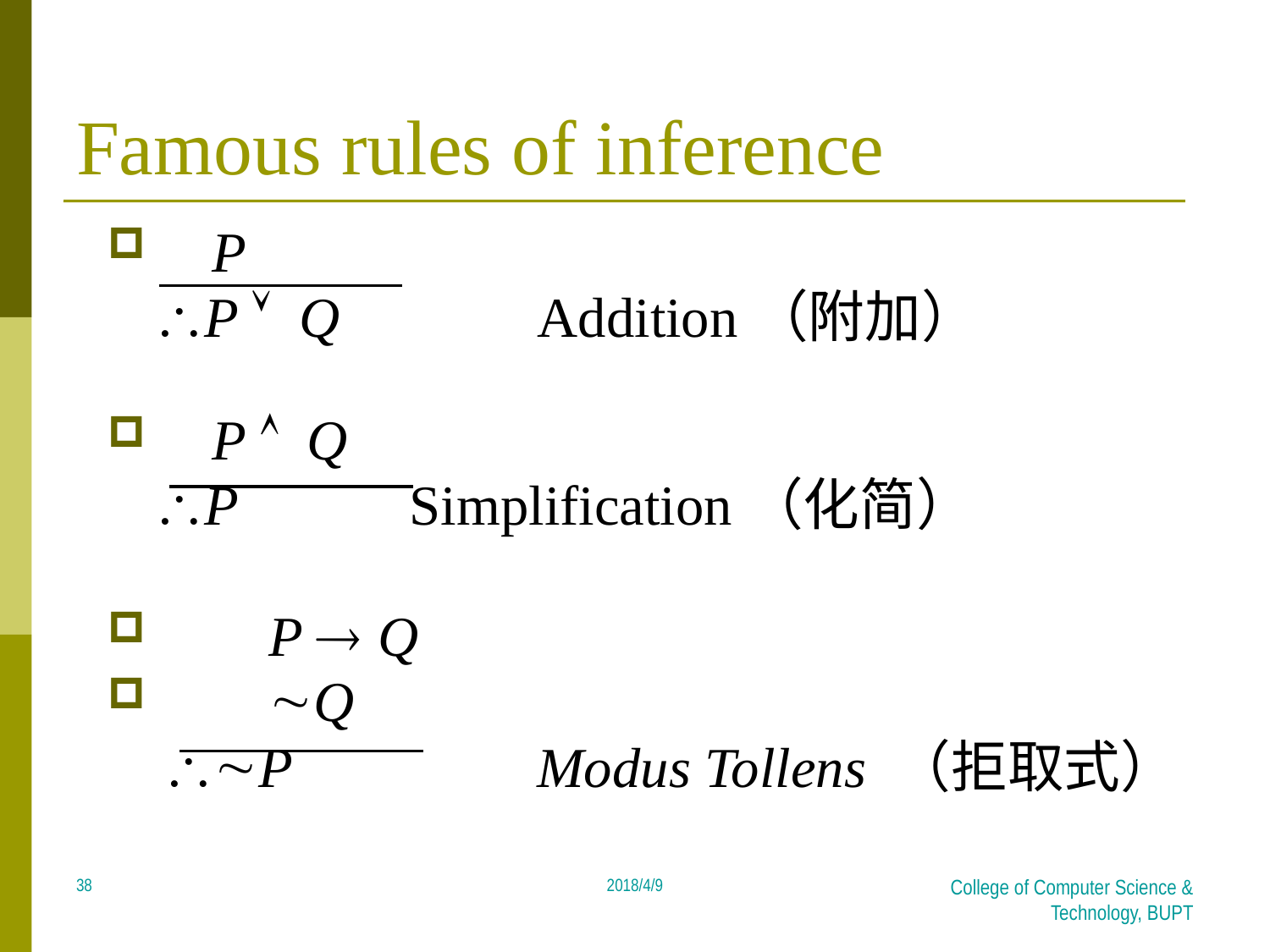

# Famous rules of inference
    P
	∴P ∨ Q 	         Addition（附加）

    P ∧ Q
	∴P		Simplification（化简）

    P → Q
    ∼Q
    ∴∼P	         Modus Tollens （拒取式）

38
2018/4/9
College of Computer Science & Technology, BUPT